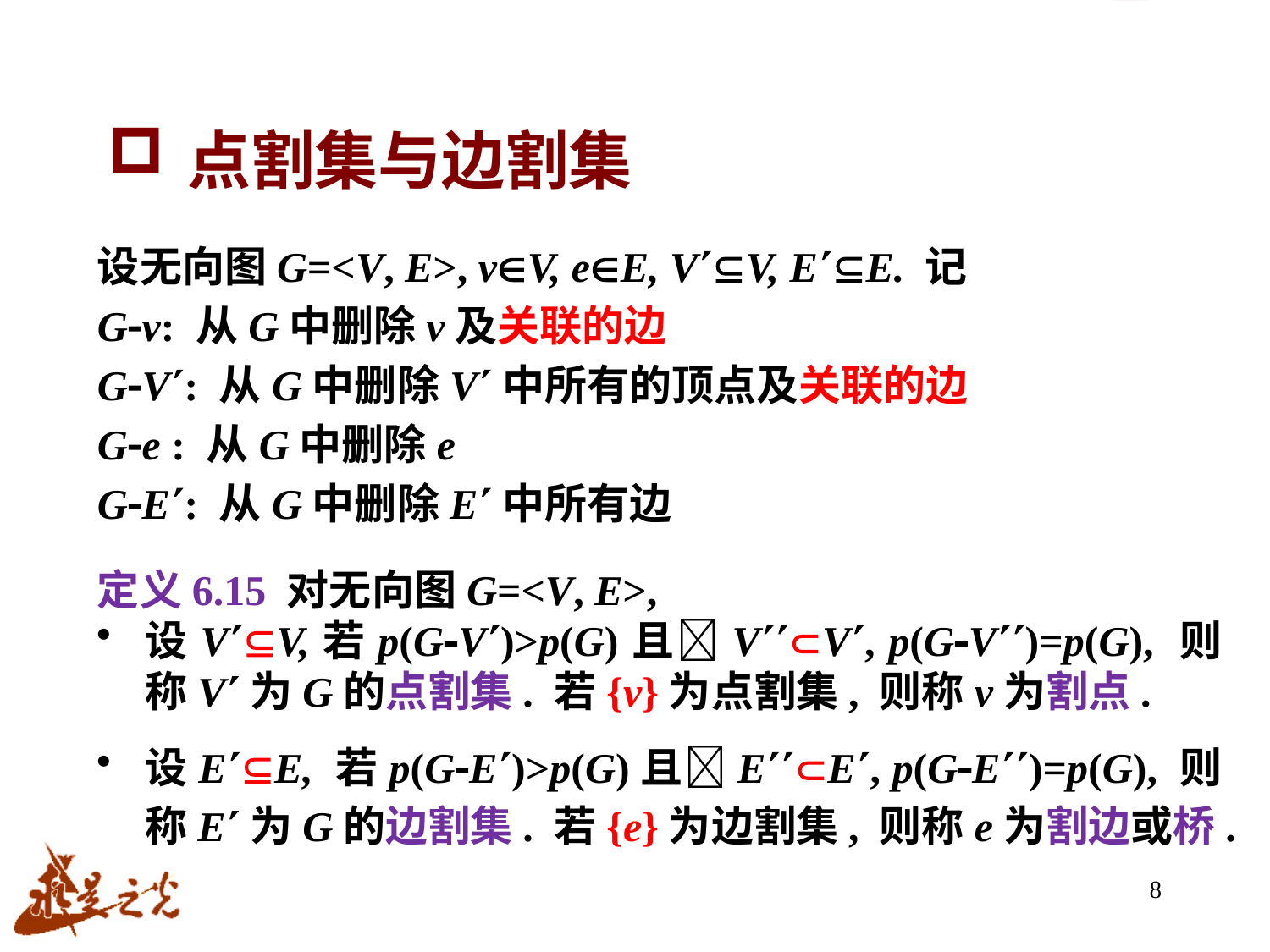

# 点割集与边割集
设无向图G=<V, E>, v∈V, e∈E, V′⊆V, E′⊆E. 记
G−v: 从G中删除v及关联的边
G−V′: 从G中删除V′中所有的顶点及关联的边
G−e : 从G中删除e
G−E′: 从G中删除E′中所有边
定义6.15 对无向图G=<V, E>,
设V′⊆V,若p(G−V′)>p(G)且∀V′′⊂V′, p(G−V′′)=p(G), 则称V′为G的点割集. 若{v}为点割集, 则称v为割点.
设E′⊆E, 若p(G−E′)>p(G)且∀E′′⊂E′, p(G−E′′)=p(G), 则称E′为G的边割集. 若{e}为边割集, 则称e为割边或桥.
8